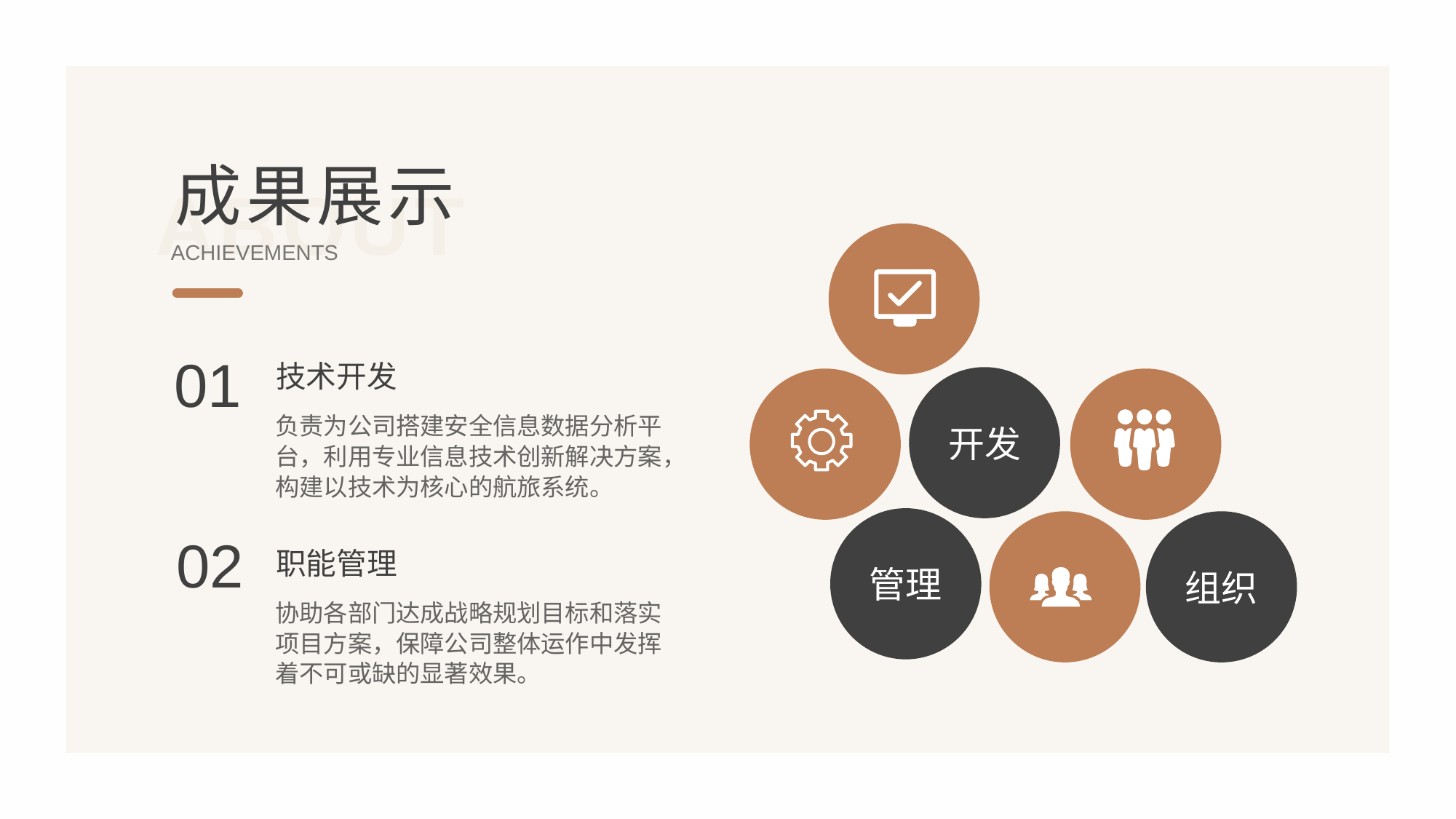

成果展示
ABOUT
ACHIEVEMENTS

01
技术开发
负责为公司搭建安全信息数据分析平台，利用专业信息技术创新解决方案，构建以技术为核心的航旅系统。
开发

管理

组织
02
职能管理
协助各部门达成战略规划目标和落实项目方案，保障公司整体运作中发挥着不可或缺的显著效果。